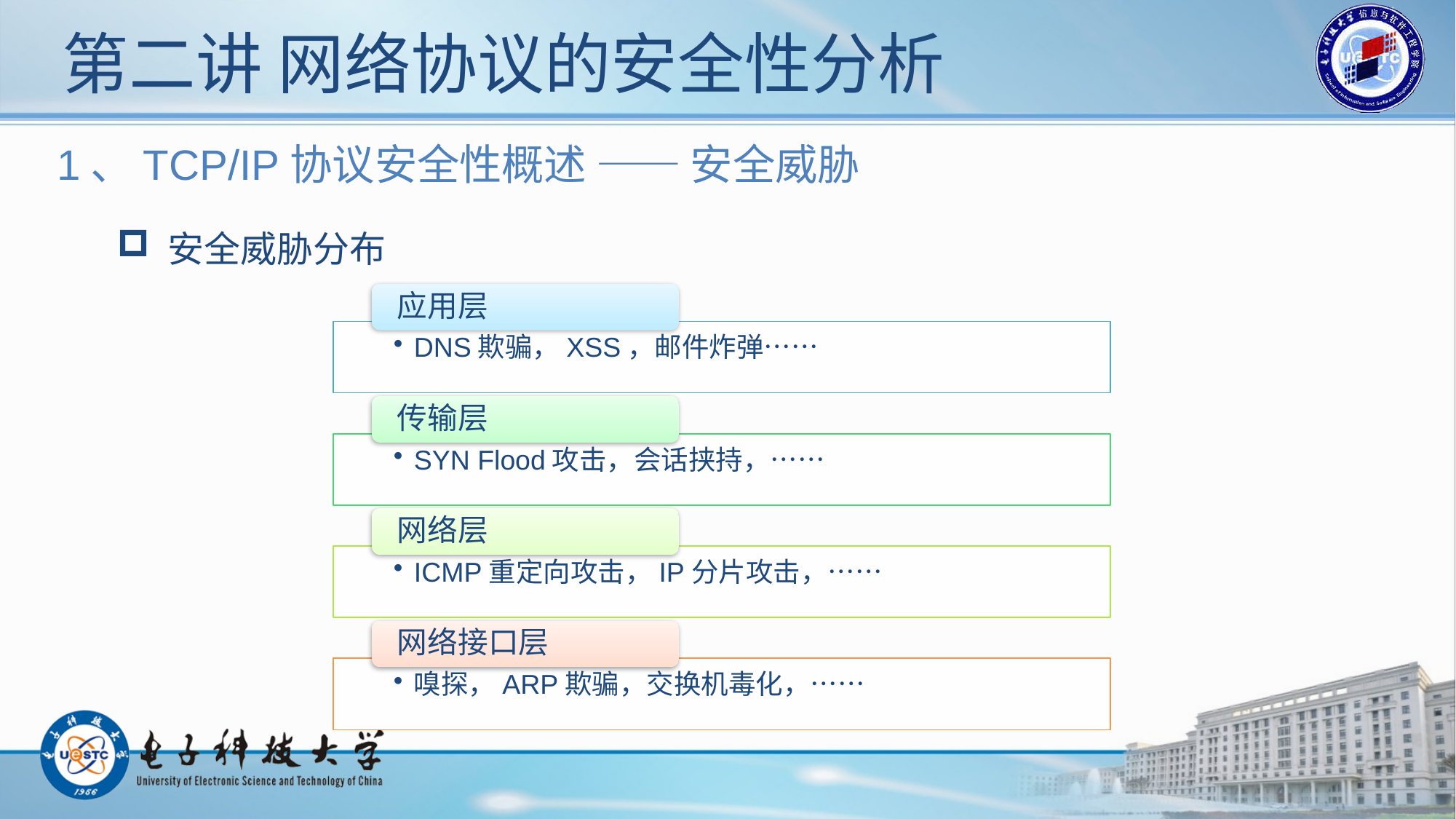

# 第二讲 网络协议的安全性分析
1、TCP/IP协议安全性概述 —— 安全威胁
 安全威胁分布
DNS欺骗，XSS，邮件炸弹……
应用层
SYN Flood攻击，会话挟持，……
传输层
ICMP重定向攻击，IP分片攻击，……
网络层
嗅探，ARP欺骗，交换机毒化，……
网络接口层